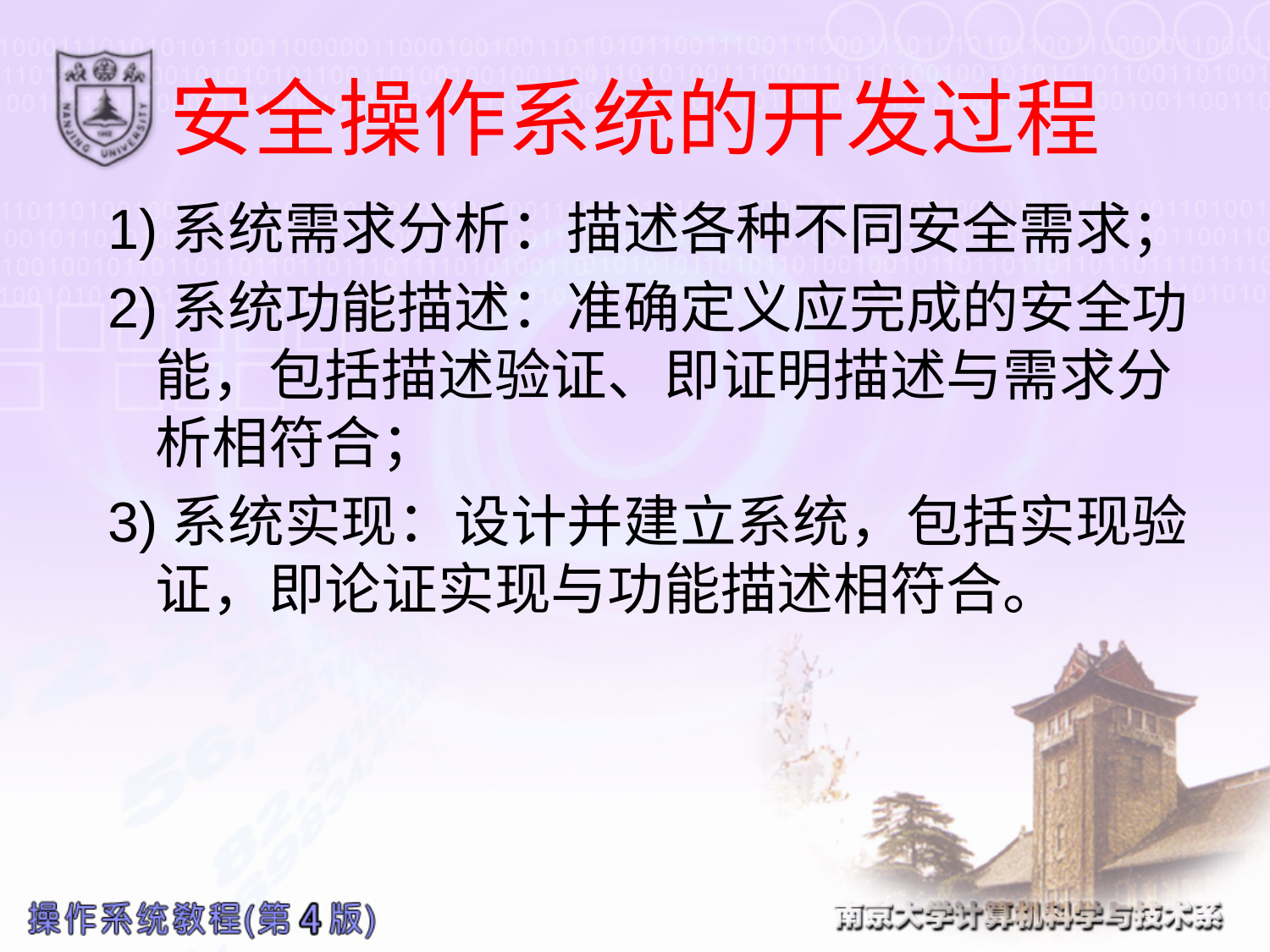

# 安全操作系统的开发过程
1)系统需求分析：描述各种不同安全需求；
2)系统功能描述：准确定义应完成的安全功能，包括描述验证、即证明描述与需求分析相符合；
3)系统实现：设计并建立系统，包括实现验证，即论证实现与功能描述相符合。